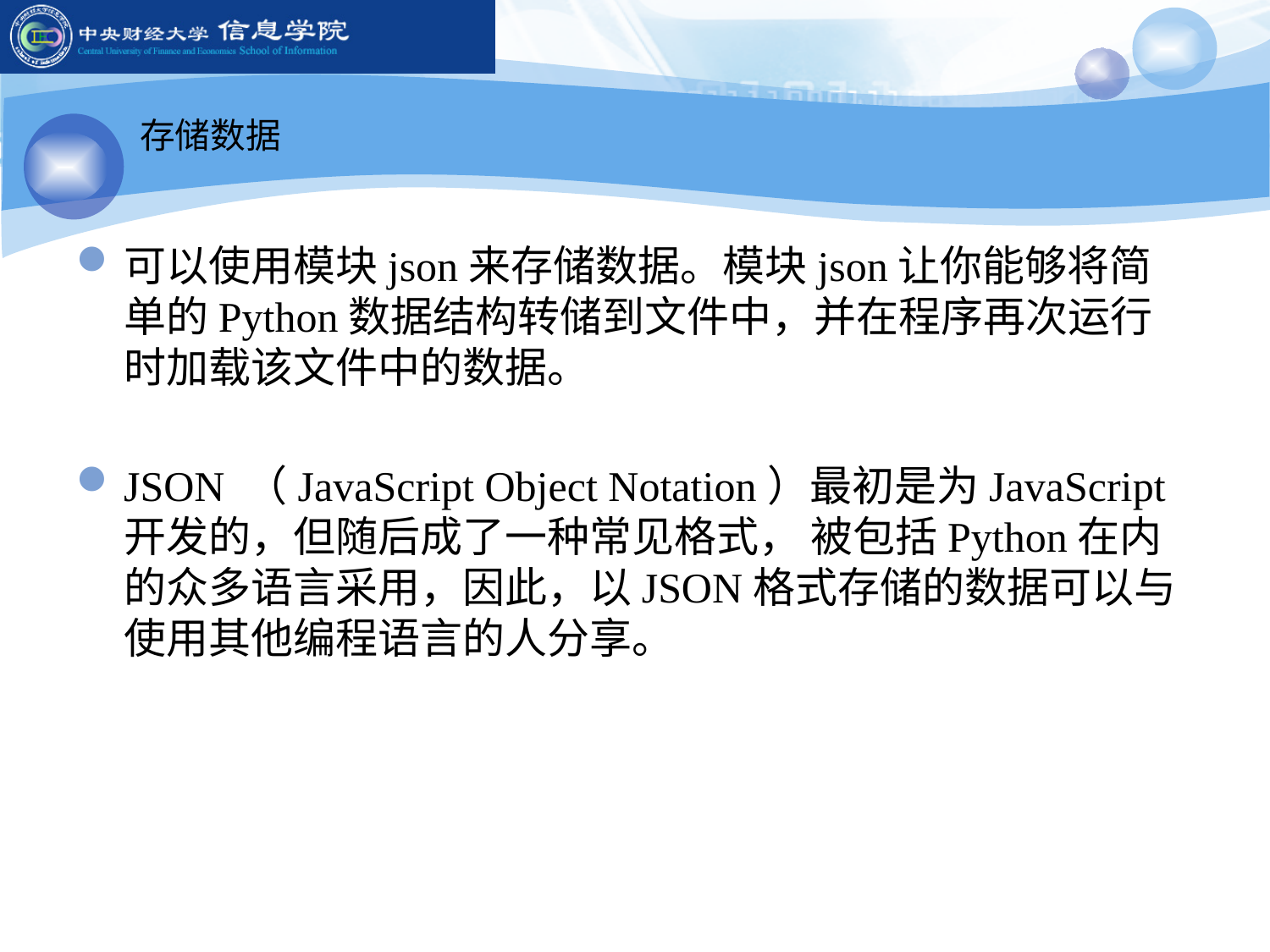

存储数据
可以使用模块json来存储数据。模块json让你能够将简单的Python数据结构转储到文件中，并在程序再次运行时加载该文件中的数据。

JSON （JavaScript Object Notation）最初是为JavaScript开发的，但随后成了一种常见格式， 被包括Python在内的众多语言采用，因此，以JSON格式存储的数据可以与使用其他编程语言的人分享。